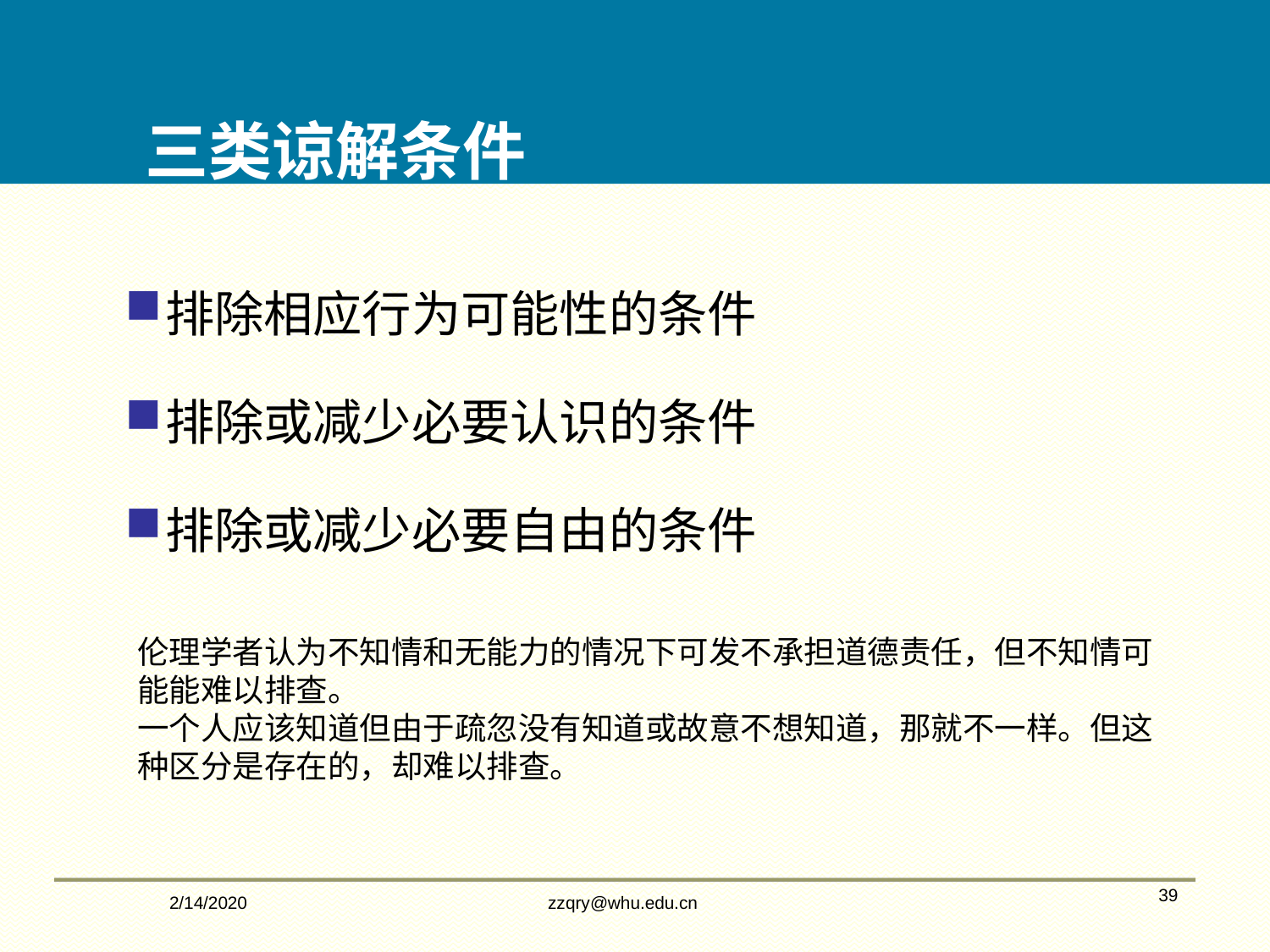

三类谅解条件
排除相应行为可能性的条件
排除或减少必要认识的条件
排除或减少必要自由的条件
伦理学者认为不知情和无能力的情况下可发不承担道德责任，但不知情可能能难以排查。
一个人应该知道但由于疏忽没有知道或故意不想知道，那就不一样。但这种区分是存在的，却难以排查。
2/14/2020
zzqry@whu.edu.cn
39